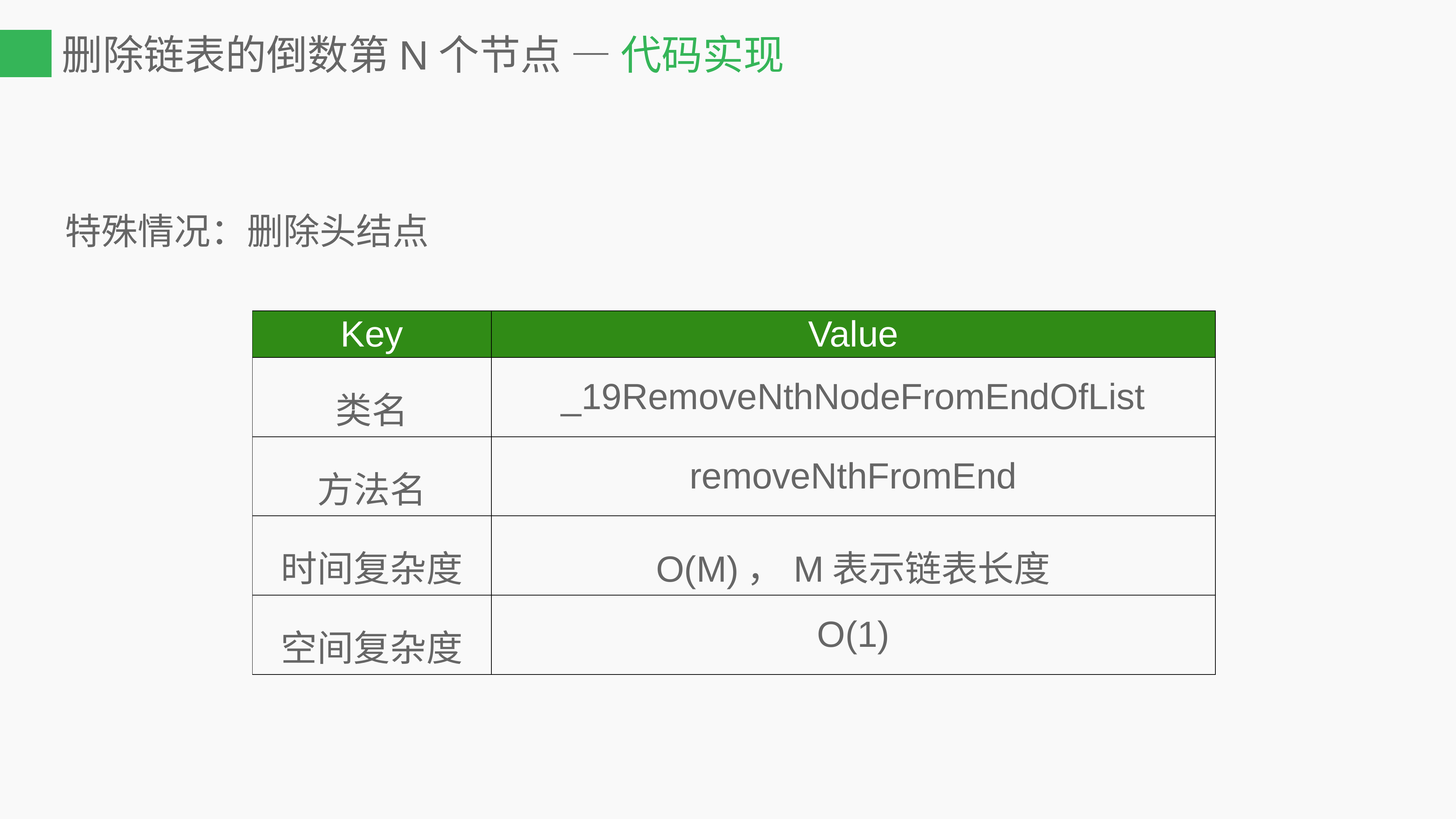

# 删除链表的倒数第N个节点 — 代码实现
特殊情况：删除头结点
| Key | Value |
| --- | --- |
| 类名 | \_19RemoveNthNodeFromEndOfList |
| 方法名 | removeNthFromEnd |
| 时间复杂度 | O(M)，M表示链表长度 |
| 空间复杂度 | O(1) |